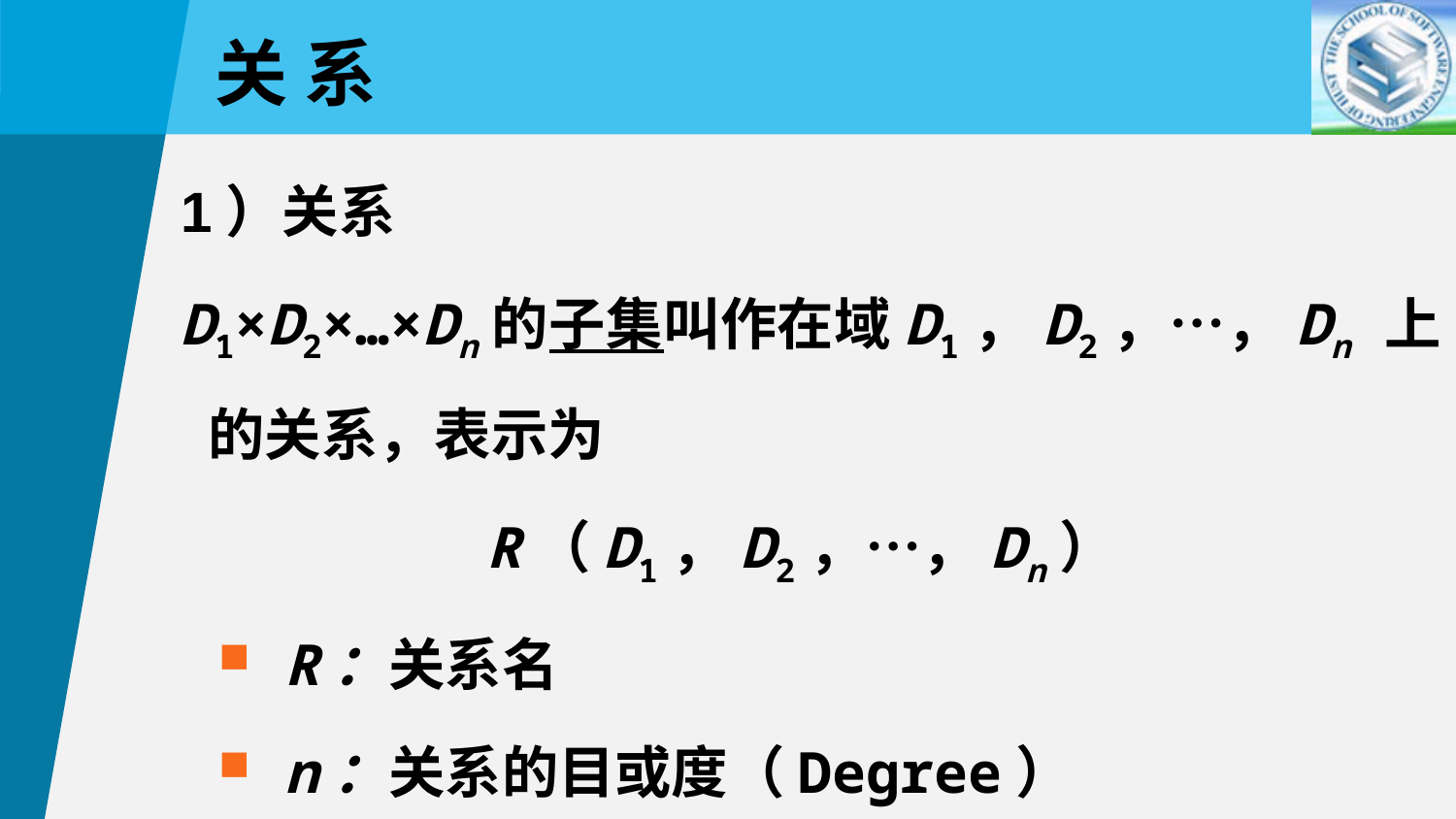

关 系
1）关系
D1×D2×…×Dn的子集叫作在域D1，D2，…，Dn 上的关系，表示为
         R（D1，D2，…，Dn）
 R：关系名
 n：关系的目或度（Degree）